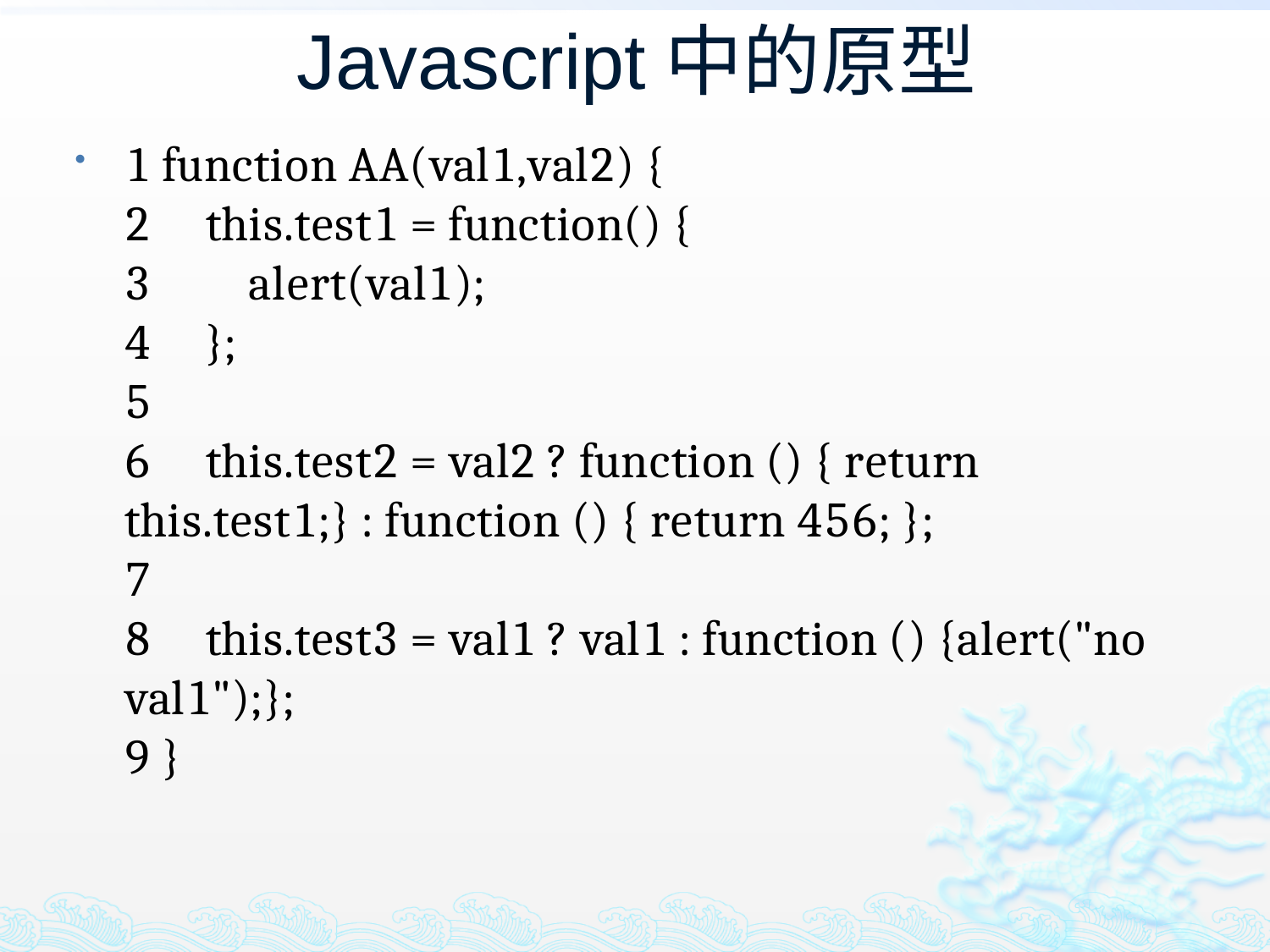

# Javascript中的原型
1 function AA(val1,val2) {
2     this.test1 = function() {
3         alert(val1);
4     };
5
6     this.test2 = val2 ? function () { return this.test1;} : function () { return 456; };
7
8     this.test3 = val1 ? val1 : function () {alert("no val1");};
9 }